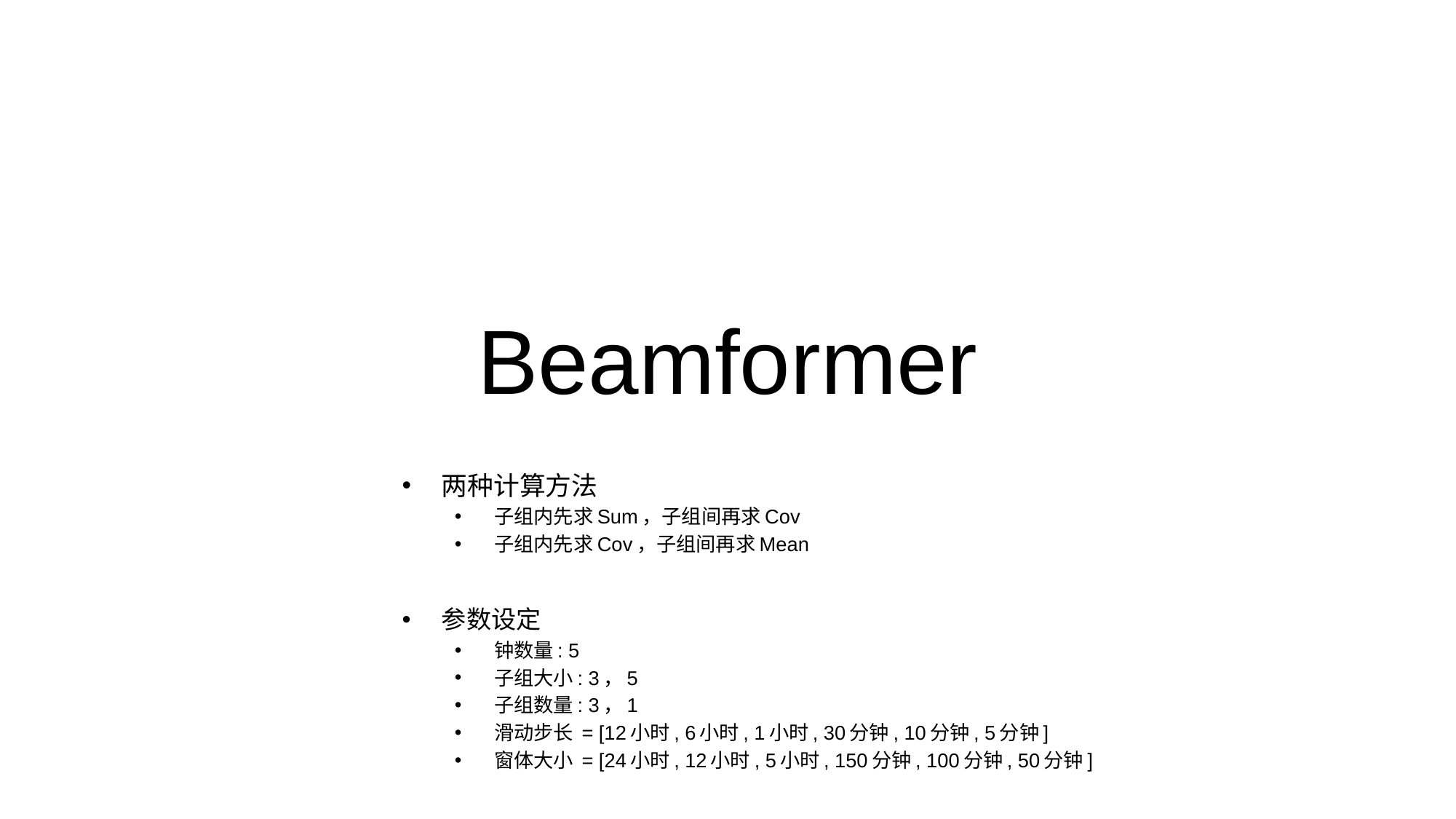

# Beamformer
两种计算方法
子组内先求Sum，子组间再求Cov
子组内先求Cov，子组间再求Mean

参数设定
钟数量: 5
子组大小: 3，5
子组数量: 3，1
滑动步长 = [12小时, 6小时, 1小时, 30分钟, 10分钟, 5分钟]
窗体大小 = [24小时, 12小时, 5小时, 150分钟, 100分钟, 50分钟]